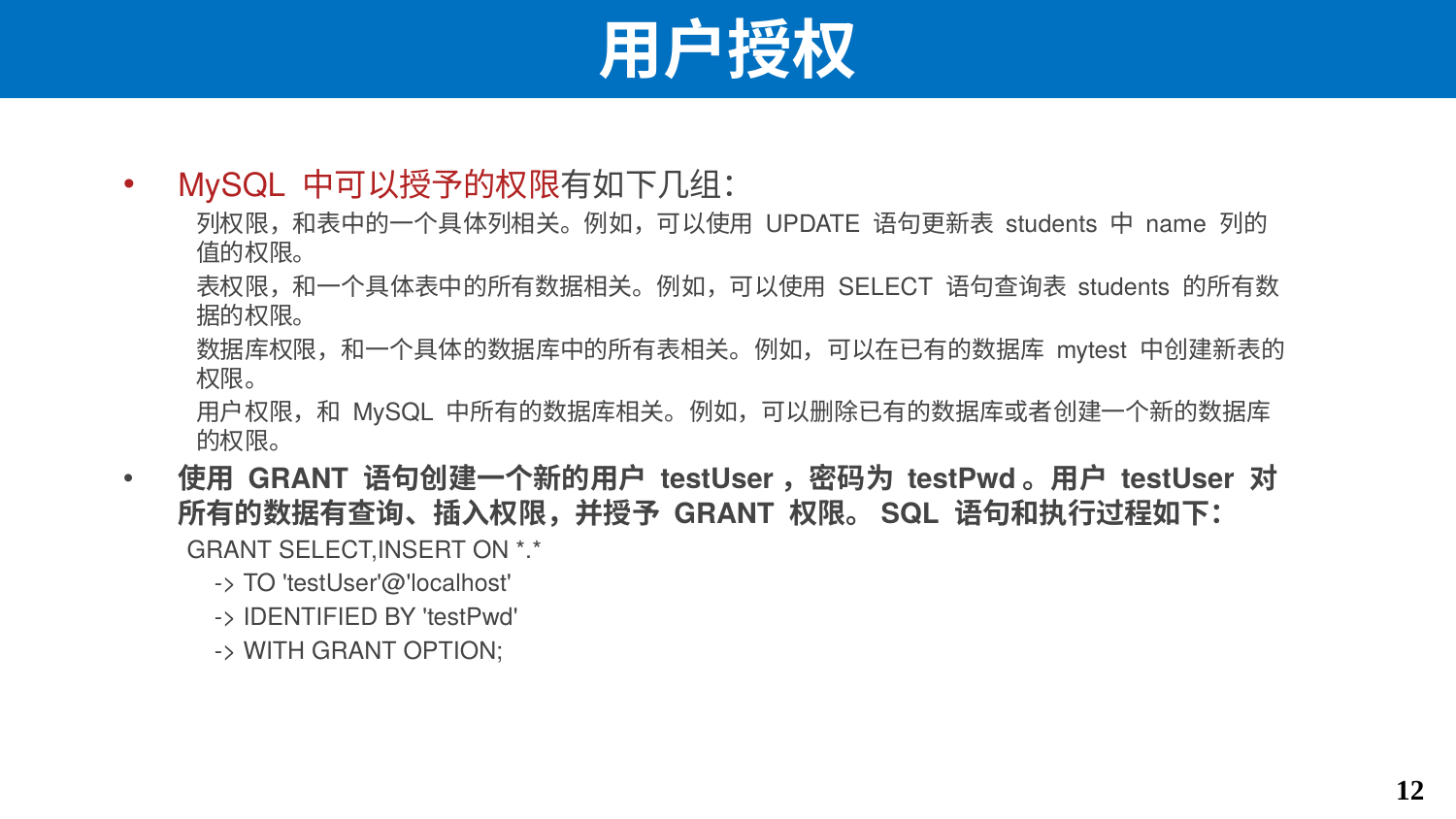

# 用户授权
MySQL 中可以授予的权限有如下几组：
列权限，和表中的一个具体列相关。例如，可以使用 UPDATE 语句更新表 students 中 name 列的值的权限。
表权限，和一个具体表中的所有数据相关。例如，可以使用 SELECT 语句查询表 students 的所有数据的权限。
数据库权限，和一个具体的数据库中的所有表相关。例如，可以在已有的数据库 mytest 中创建新表的权限。
用户权限，和 MySQL 中所有的数据库相关。例如，可以删除已有的数据库或者创建一个新的数据库的权限。
使用 GRANT 语句创建一个新的用户 testUser，密码为 testPwd。用户 testUser 对所有的数据有查询、插入权限，并授予 GRANT 权限。SQL 语句和执行过程如下：
GRANT SELECT,INSERT ON *.*
    -> TO 'testUser'@'localhost'
    -> IDENTIFIED BY 'testPwd'
    -> WITH GRANT OPTION;